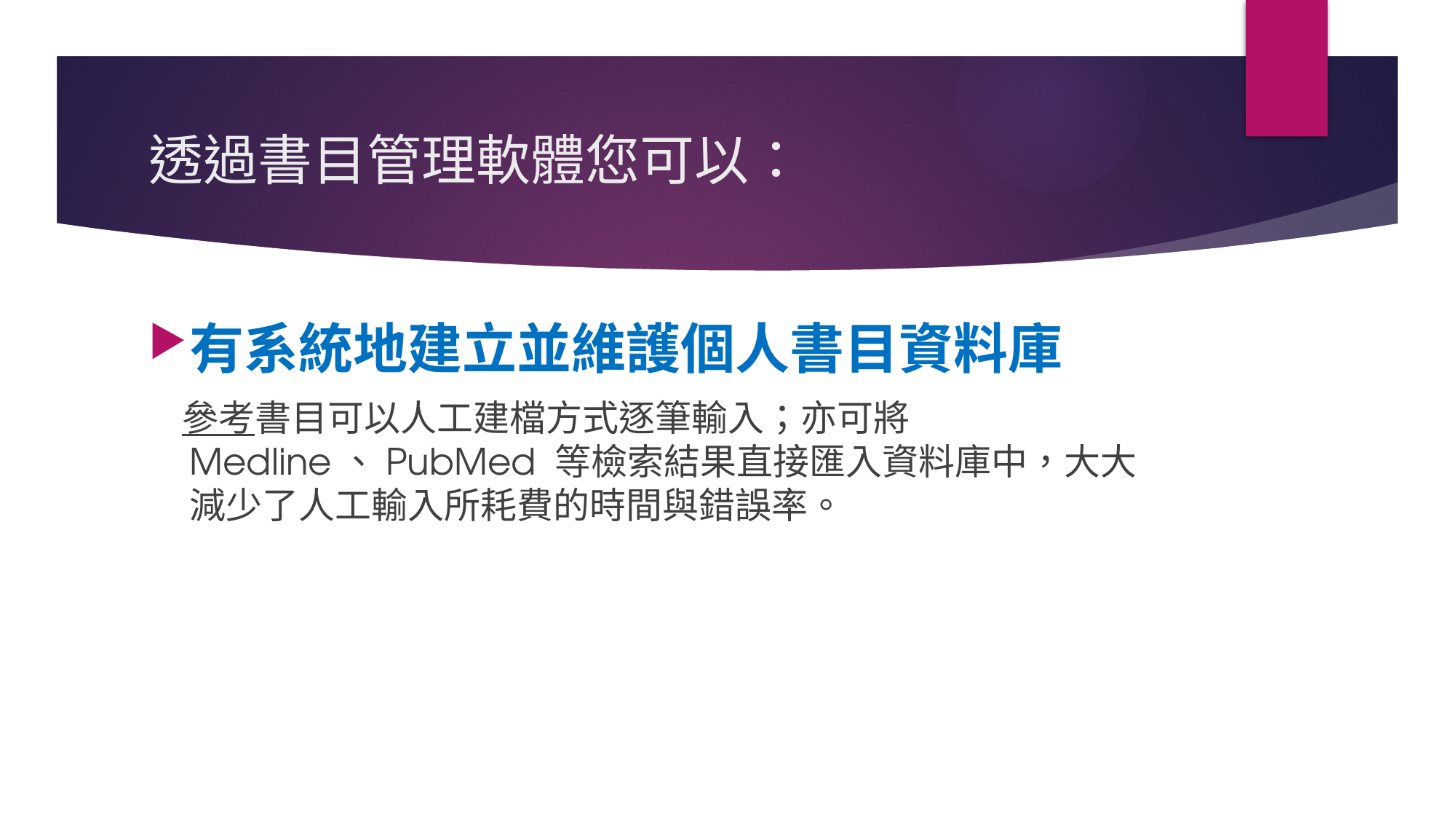

# 透過書目管理軟體您可以：
有系統地建立並維護個人書目資料庫
   參考書目可以人工建檔方式逐筆輸入；亦可將Medline、PubMed 等檢索結果直接匯入資料庫中，大大減少了人工輸入所耗費的時間與錯誤率。